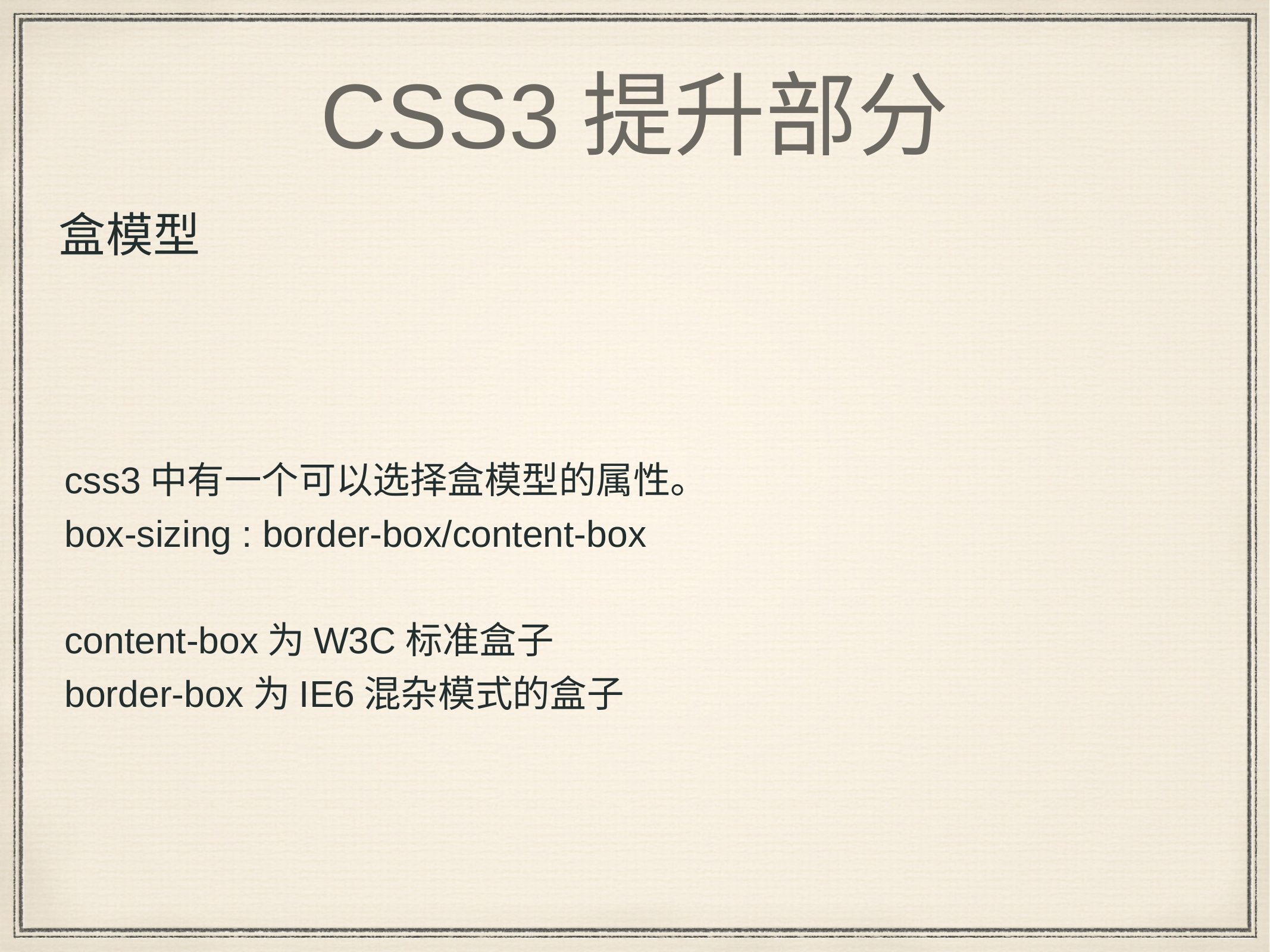

# CSS3提升部分
盒模型
css3中有一个可以选择盒模型的属性。
box-sizing : border-box/content-box

content-box为W3C标准盒子
border-box为IE6混杂模式的盒子